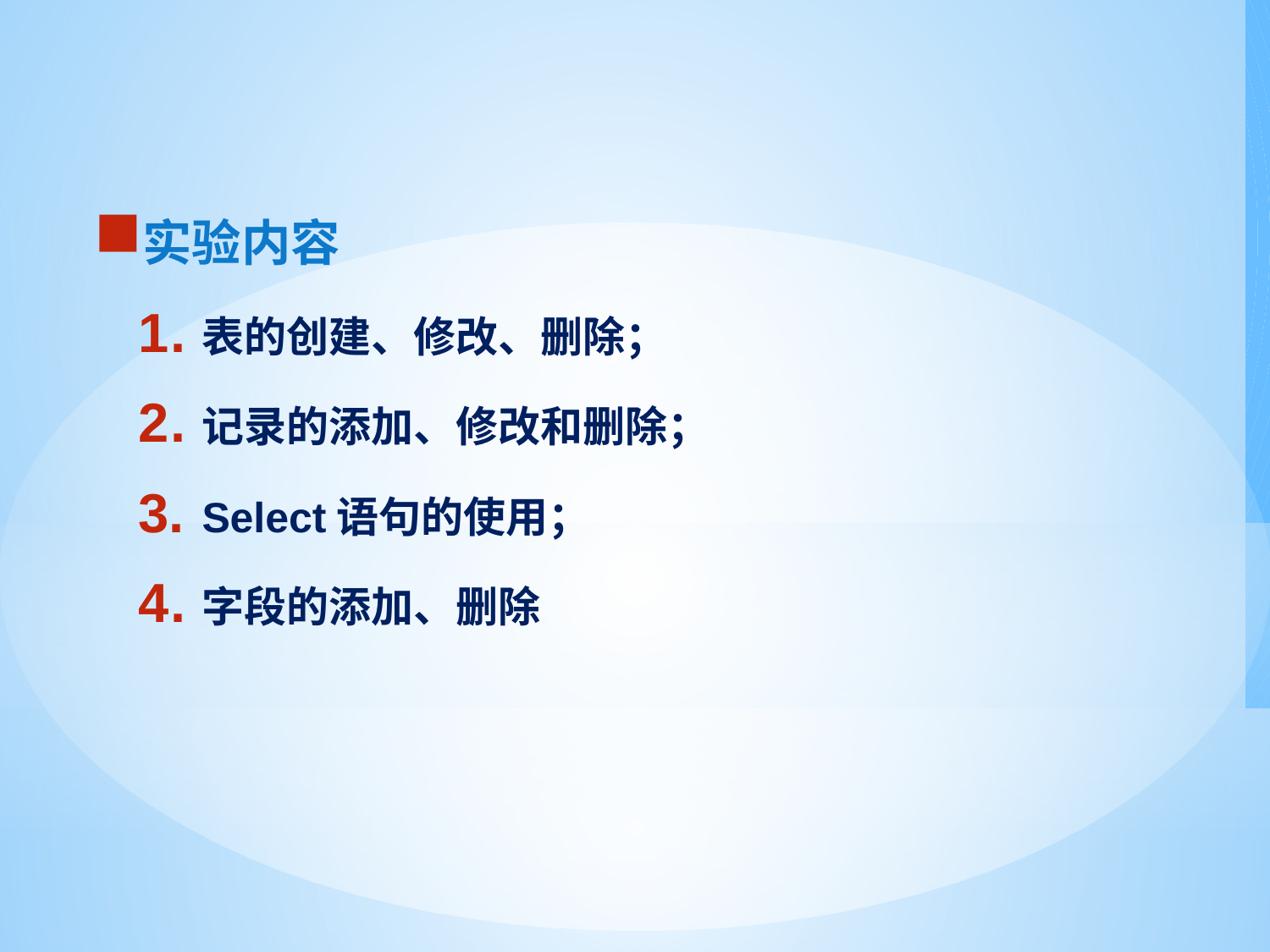

#
实验内容
表的创建、修改、删除；
记录的添加、修改和删除；
Select语句的使用；
字段的添加、删除